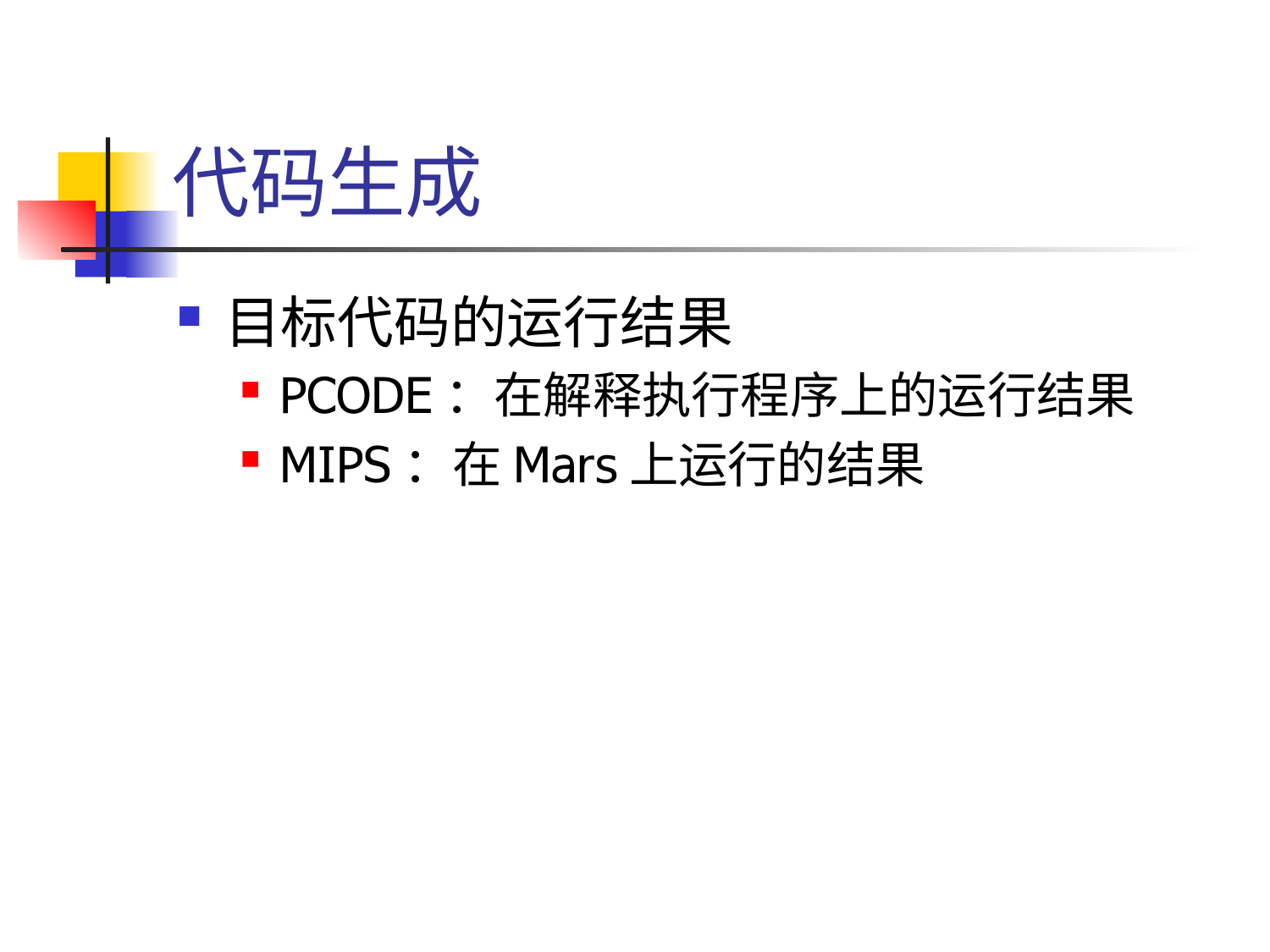

# 代码生成
目标代码的运行结果
PCODE：在解释执行程序上的运行结果
MIPS：在Mars上运行的结果